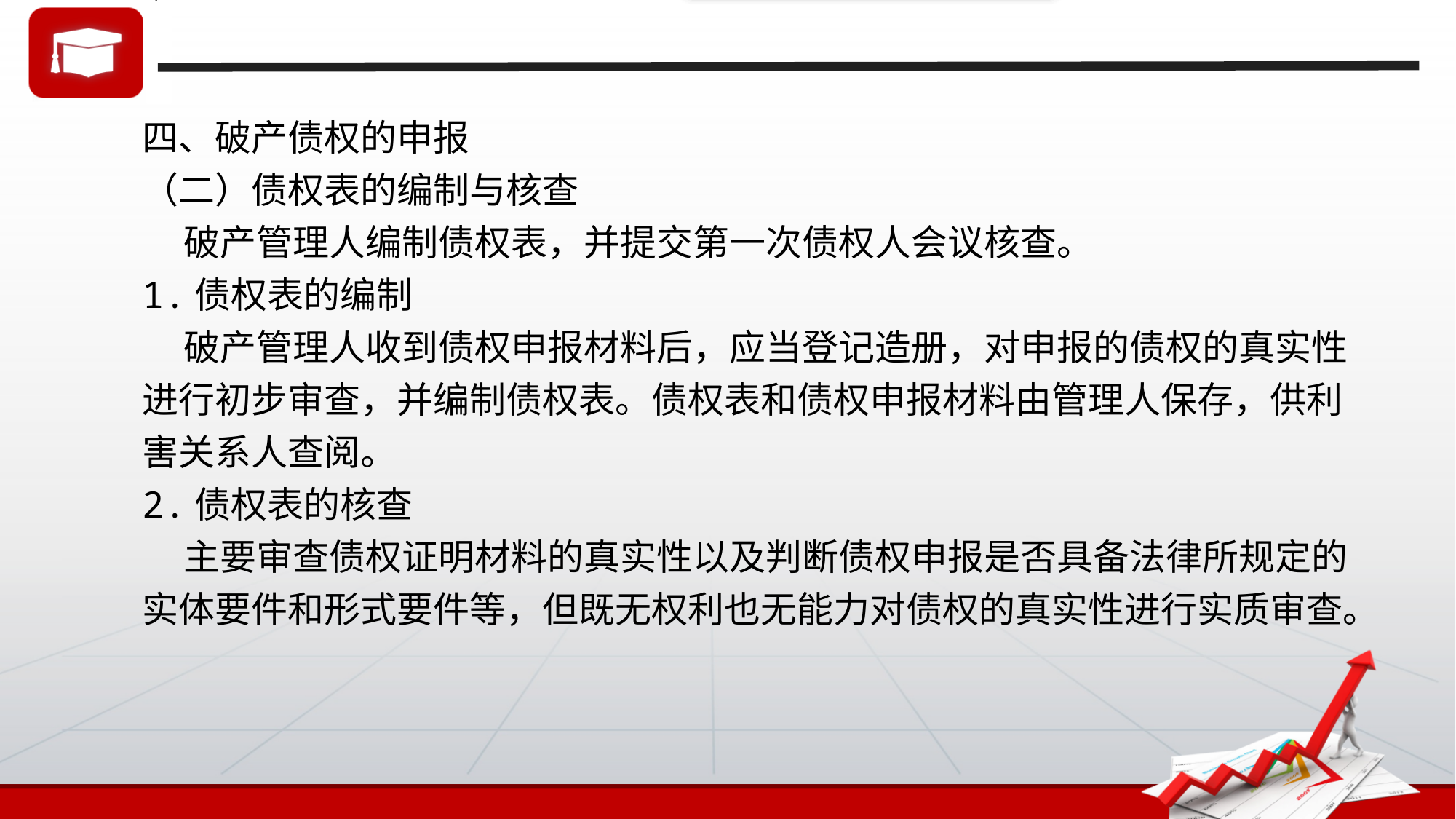

四、破产债权的申报
（二）债权表的编制与核查
    破产管理人编制债权表，并提交第一次债权人会议核查。
1.债权表的编制
    破产管理人收到债权申报材料后，应当登记造册，对申报的债权的真实性进行初步审查，并编制债权表。债权表和债权申报材料由管理人保存，供利害关系人查阅。
2.债权表的核查
    主要审查债权证明材料的真实性以及判断债权申报是否具备法律所规定的实体要件和形式要件等，但既无权利也无能力对债权的真实性进行实质审查。